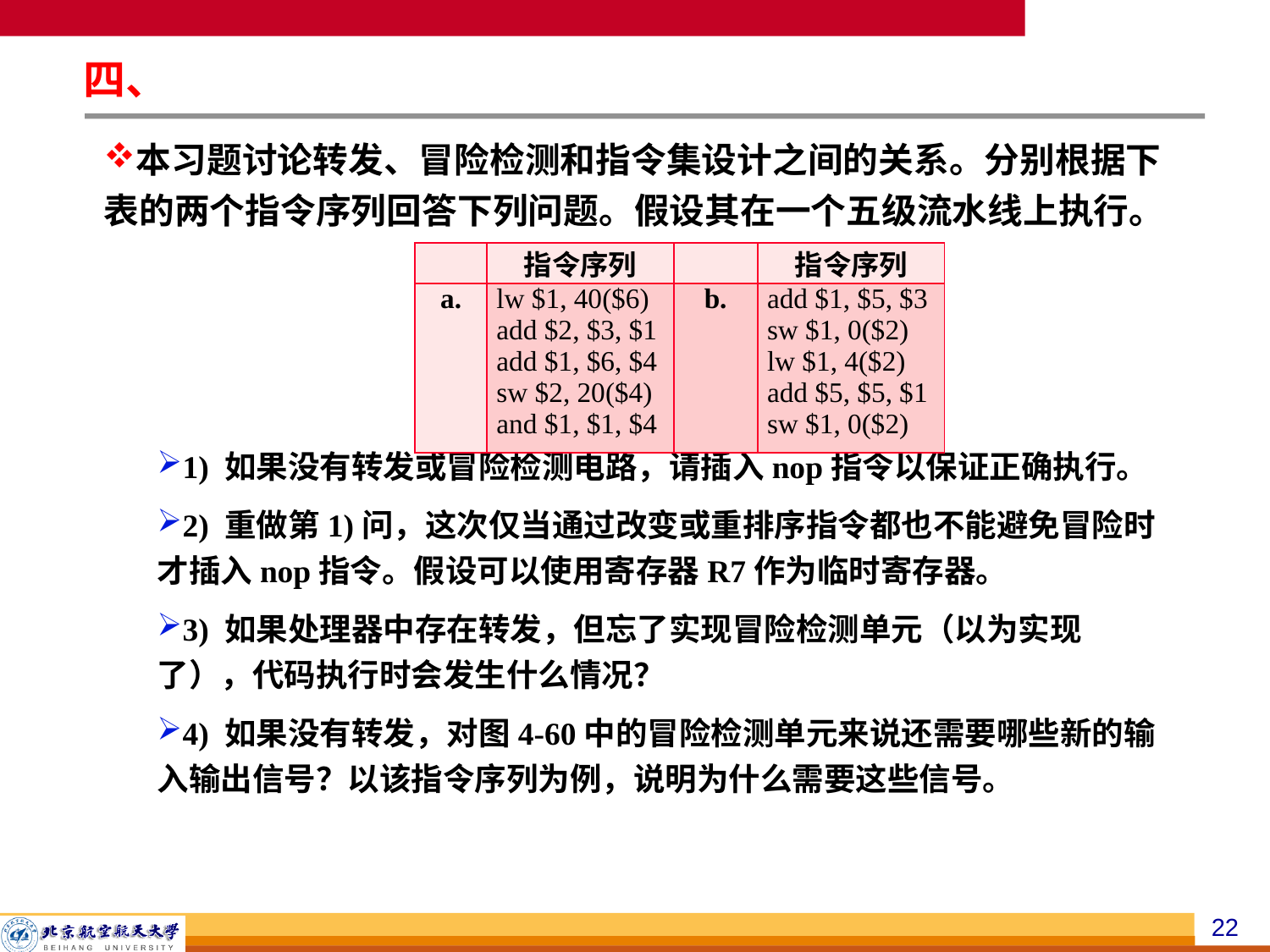

四、
本习题讨论转发、冒险检测和指令集设计之间的关系。分别根据下表的两个指令序列回答下列问题。假设其在一个五级流水线上执行。

1) 如果没有转发或冒险检测电路，请插入nop指令以保证正确执行。
2) 重做第1)问，这次仅当通过改变或重排序指令都也不能避免冒险时才插入nop指令。假设可以使用寄存器R7作为临时寄存器。
3) 如果处理器中存在转发，但忘了实现冒险检测单元（以为实现了），代码执行时会发生什么情况？
4) 如果没有转发，对图4-60中的冒险检测单元来说还需要哪些新的输入输出信号？以该指令序列为例，说明为什么需要这些信号。
|  | 指令序列 |  | 指令序列 |
| --- | --- | --- | --- |
| a. | lw $1, 40($6) add $2, $3, $1 add $1, $6, $4 sw $2, 20($4) and $1, $1, $4 | b. | add $1, $5, $3 sw $1, 0($2) lw $1, 4($2) add $5, $5, $1 sw $1, 0($2) |